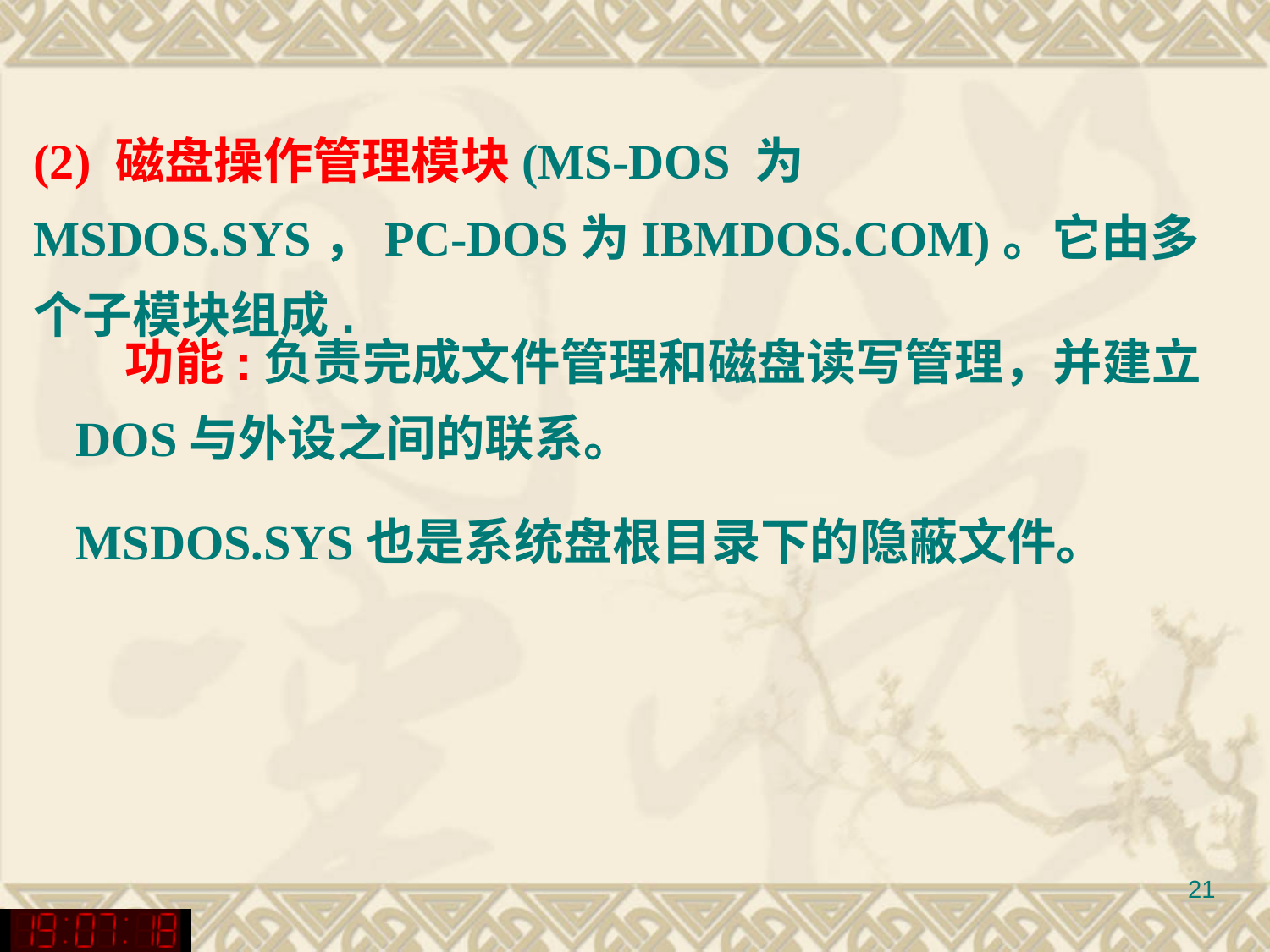

(2) 磁盘操作管理模块(MS-DOS 为MSDOS.SYS，PC-DOS为IBMDOS.COM)。它由多个子模块组成.
　功能:负责完成文件管理和磁盘读写管理，并建立DOS与外设之间的联系。
MSDOS.SYS也是系统盘根目录下的隐蔽文件。
21